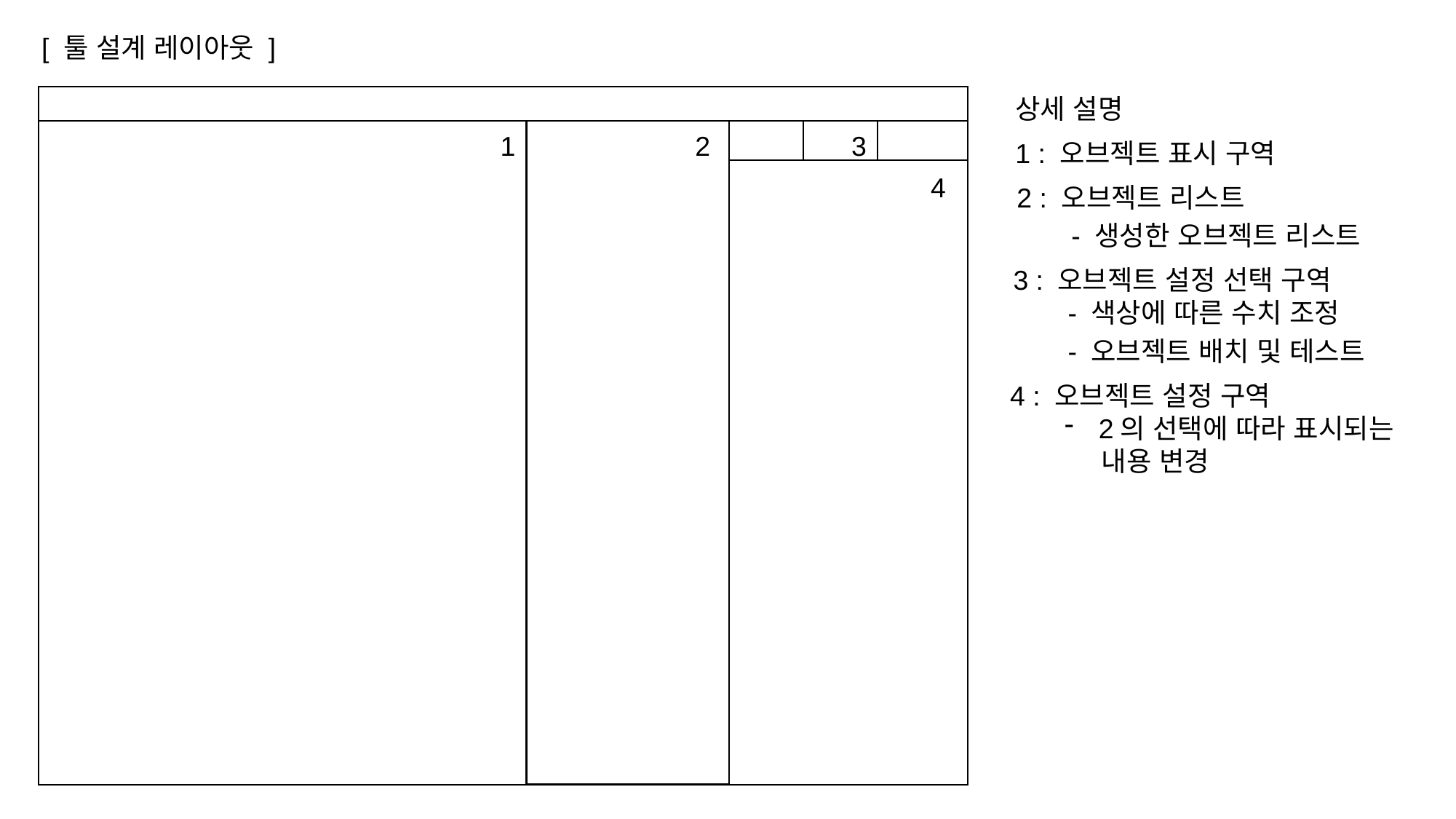

[ 툴 설계 레이아웃 ]

상세 설명

1
2
3
1 : 오브젝트 표시 구역

4
2 : 오브젝트 리스트

- 생성한 오브젝트 리스트
3 : 오브젝트 설정 선택 구역
- 색상에 따른 수치 조정

- 오브젝트 배치 및 테스트
4 : 오브젝트 설정 구역
2의 선택에 따라 표시되는
    내용 변경